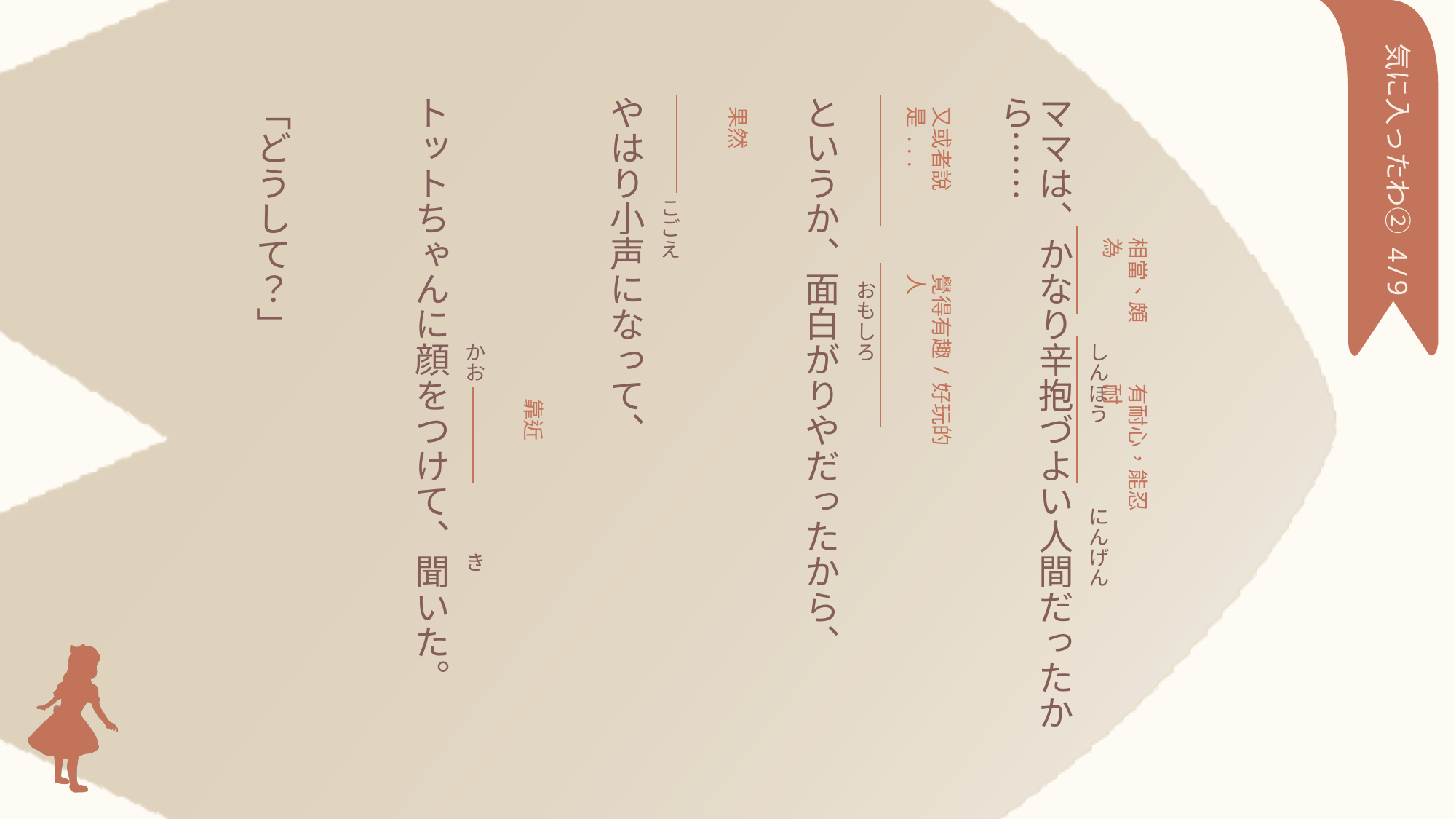

気に入ったわ② 4/9
　　　　　　　　　　　　しんぼう　　　　にんげん
ママは、かなり辛抱づよい人間だったから……

　　　　　　　　　おもしろ
というか、面白がりやだったから、

　　　　　こごえ
やはり小声になって、

　　　　　　　　　　　　かお　　　　　　　　 き
トットちゃんに顔をつけて、聞いた。

「どうして？」

果然
又或者說是...
相當、頗為
覺得有趣/好玩的人
有耐心，能忍耐
靠近